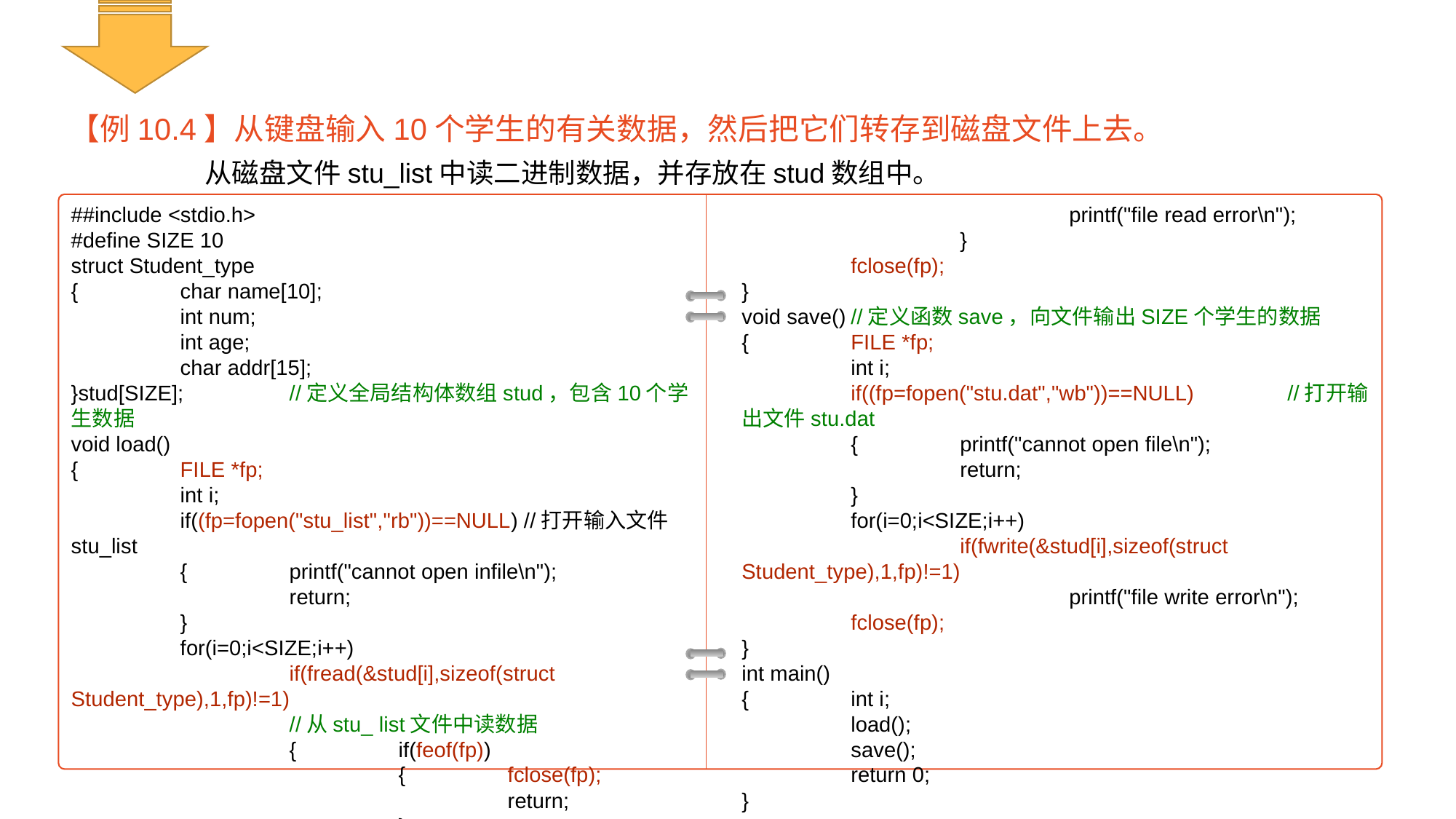

【例10.4】从键盘输入10个学生的有关数据，然后把它们转存到磁盘文件上去。
从磁盘文件stu_list中读二进制数据，并存放在stud数组中。
##include <stdio.h>
#define SIZE 10
struct Student_type
{	char name[10];
	int num;
	int age;
	char addr[15];
}stud[SIZE];	//定义全局结构体数组stud，包含10个学生数据
void load()
{	FILE *fp;
	int i;
	if((fp=fopen("stu_list","rb"))==NULL) //打开输入文件stu_list
	{	printf("cannot open infile\n");
		return;
	}
	for(i=0;i<SIZE;i++)
		if(fread(&stud[i],sizeof(struct Student_type),1,fp)!=1)
		//从stu_ list文件中读数据
		{	if(feof(fp))
			{	fclose(fp);
				return;
			}
			printf("file read error\n");
		}
	fclose(fp);
}
void save()	//定义函数save，向文件输出SIZE个学生的数据
{	FILE *fp;
	int i;
	if((fp=fopen("stu.dat","wb"))==NULL)	//打开输出文件stu.dat
	{	printf("cannot open file\n");
		return;
	}
	for(i=0;i<SIZE;i++)
		if(fwrite(&stud[i],sizeof(struct Student_type),1,fp)!=1)
			printf("file write error\n");
	fclose(fp);
}
int main()
{	int i;
	load();
	save();
	return 0;
}